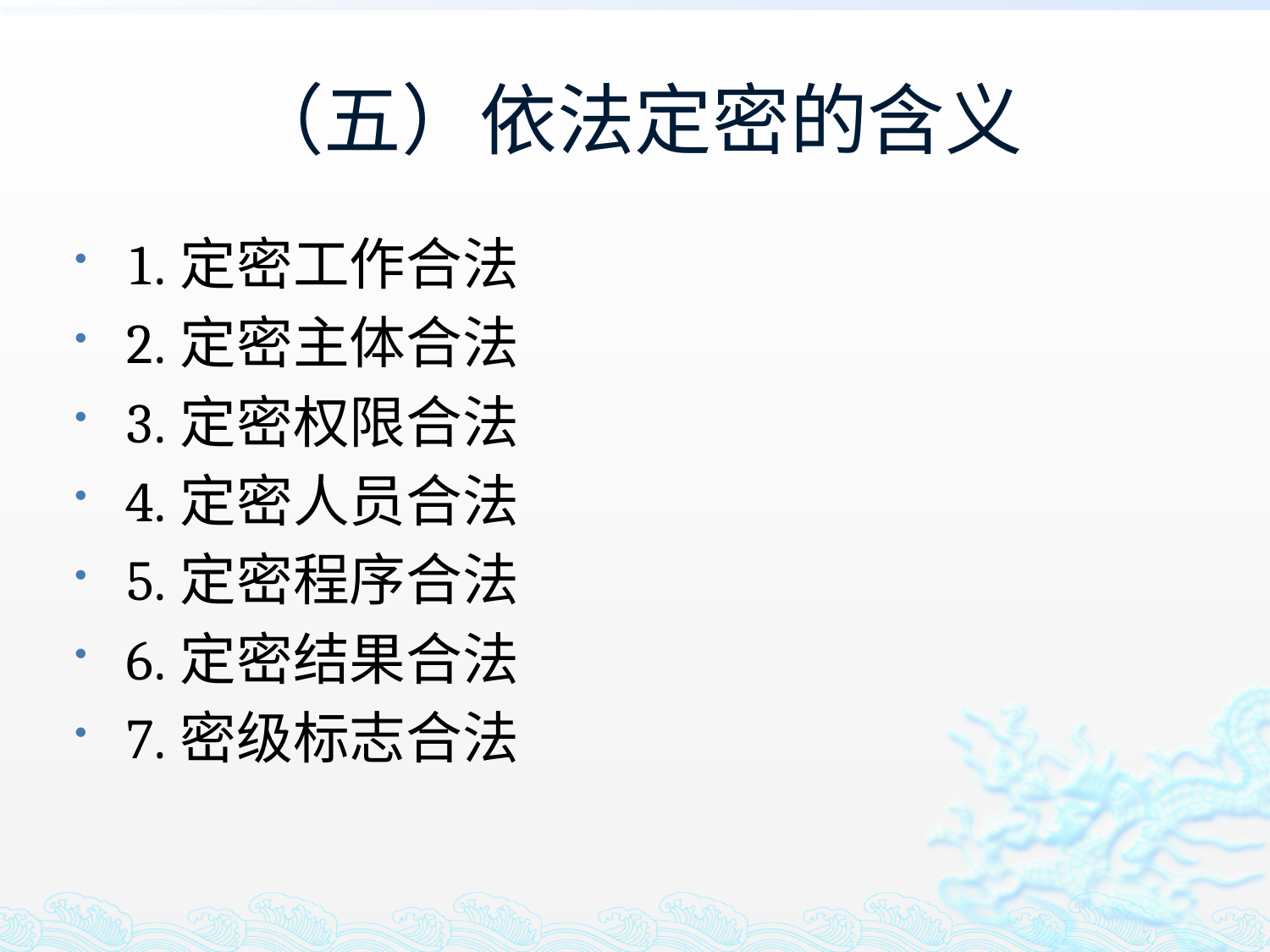

# （五）依法定密的含义
1.定密工作合法
2.定密主体合法
3.定密权限合法
4.定密人员合法
5.定密程序合法
6.定密结果合法
7.密级标志合法